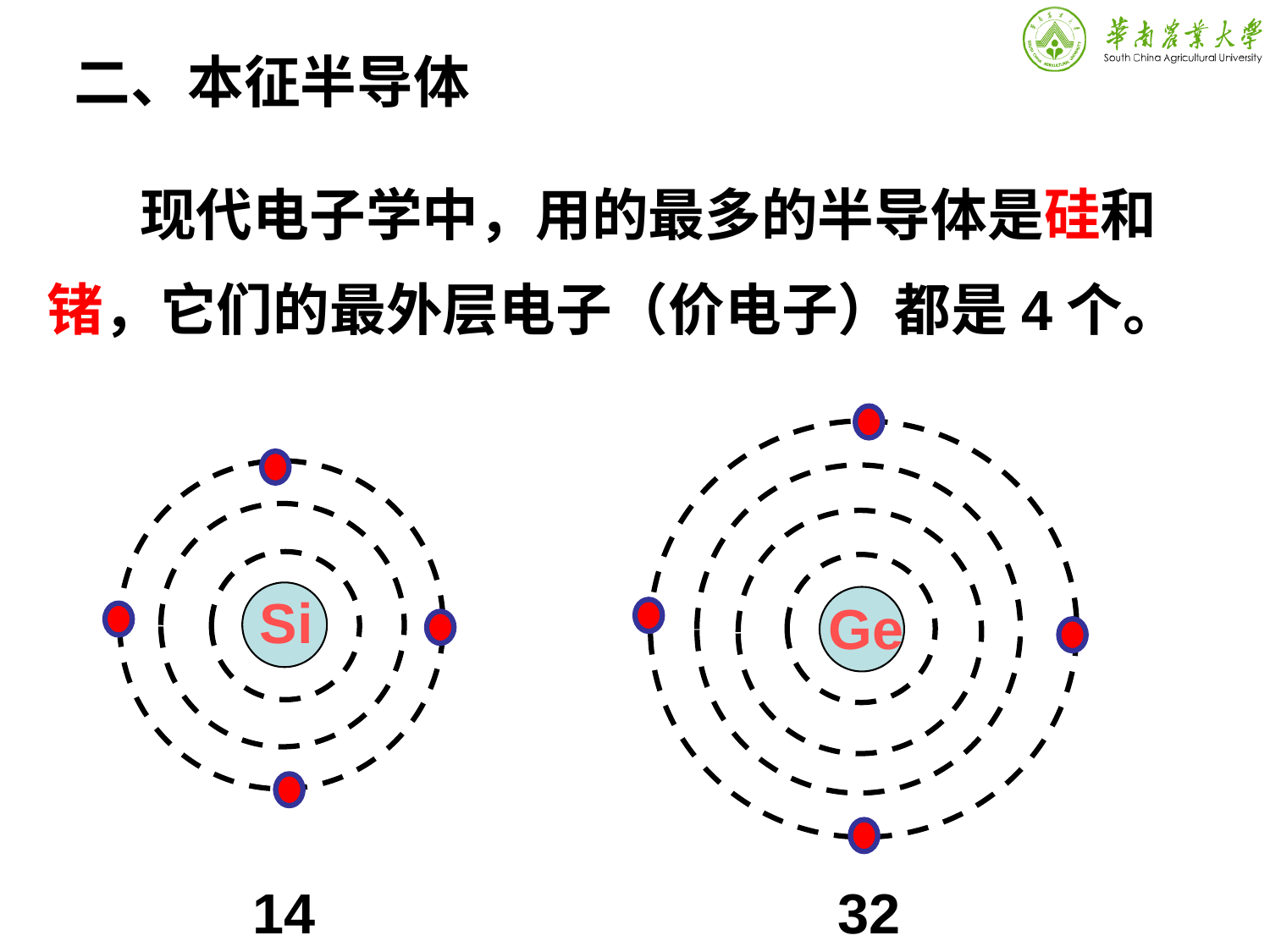

二、本征半导体
现代电子学中，用的最多的半导体是硅和锗，它们的最外层电子（价电子）都是4个。

Ge

Si

14
32